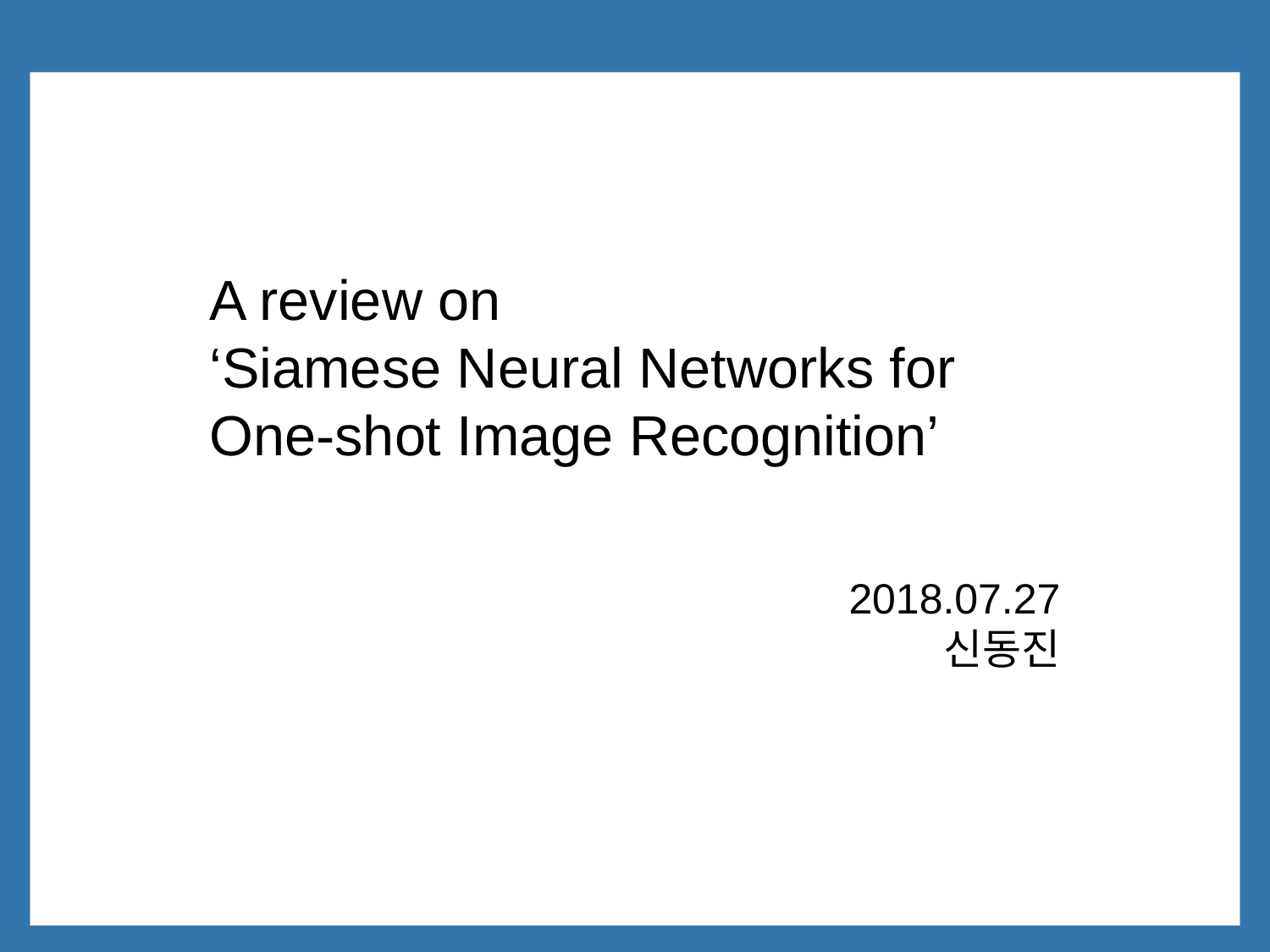

A review on
‘Siamese Neural Networks for One-shot Image Recognition’
2018.07.27
신동진